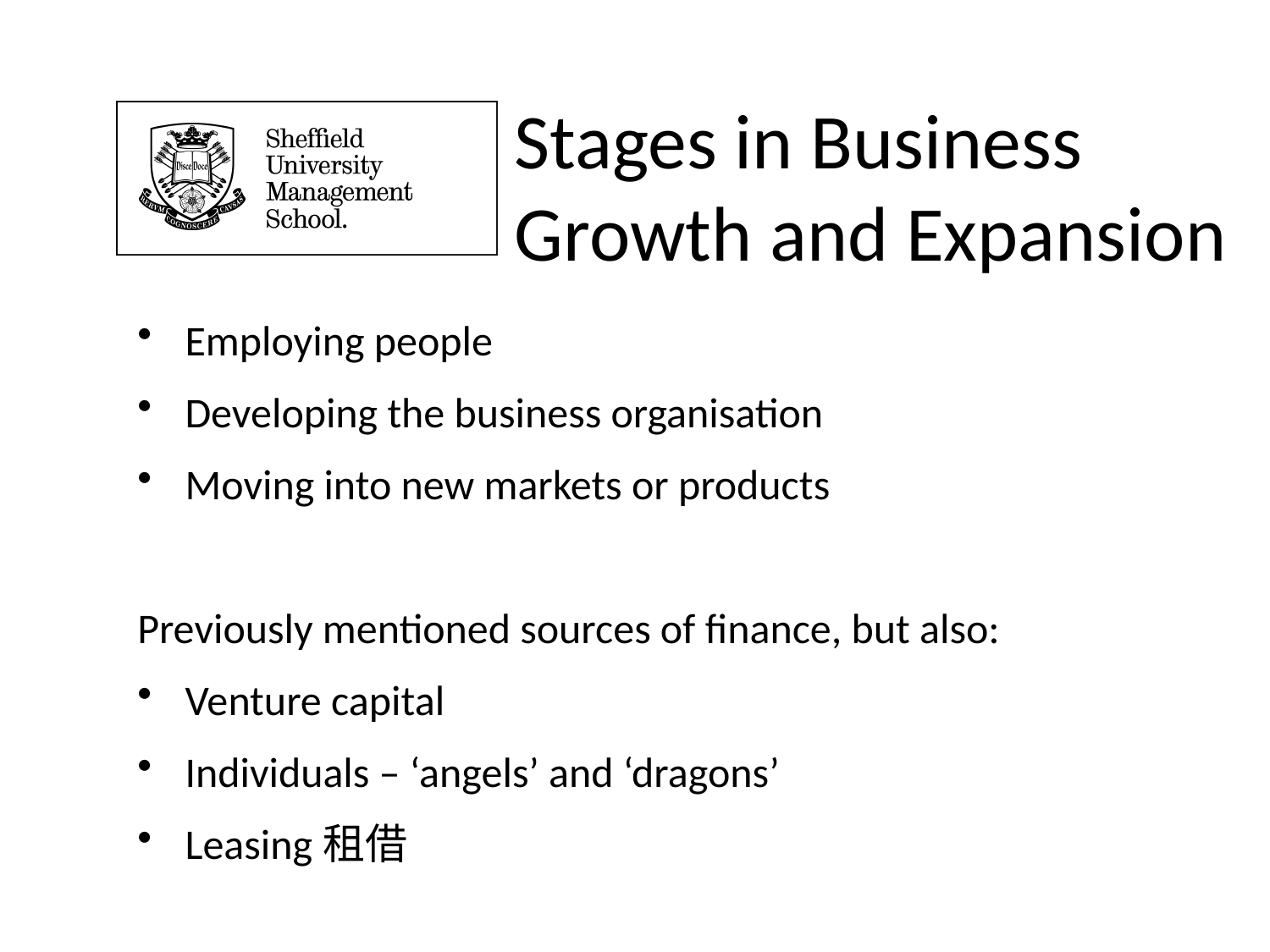

# Stages in Business Growth and Expansion
Employing people
Developing the business organisation
Moving into new markets or products

Previously mentioned sources of finance, but also:
Venture capital
Individuals – ‘angels’ and ‘dragons’
Leasing租借